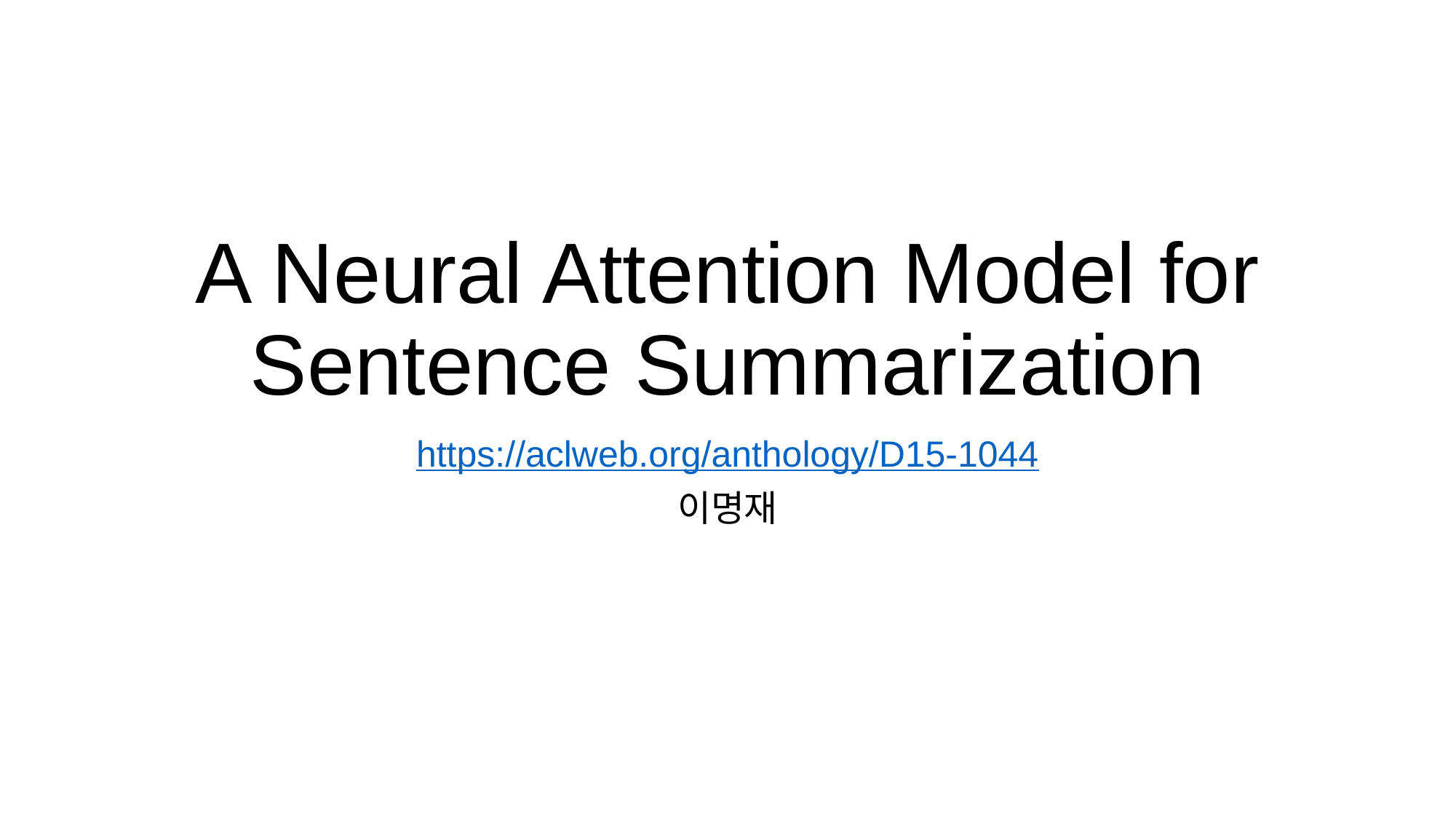

# A Neural Attention Model for Sentence Summarization
https://aclweb.org/anthology/D15-1044
이명재